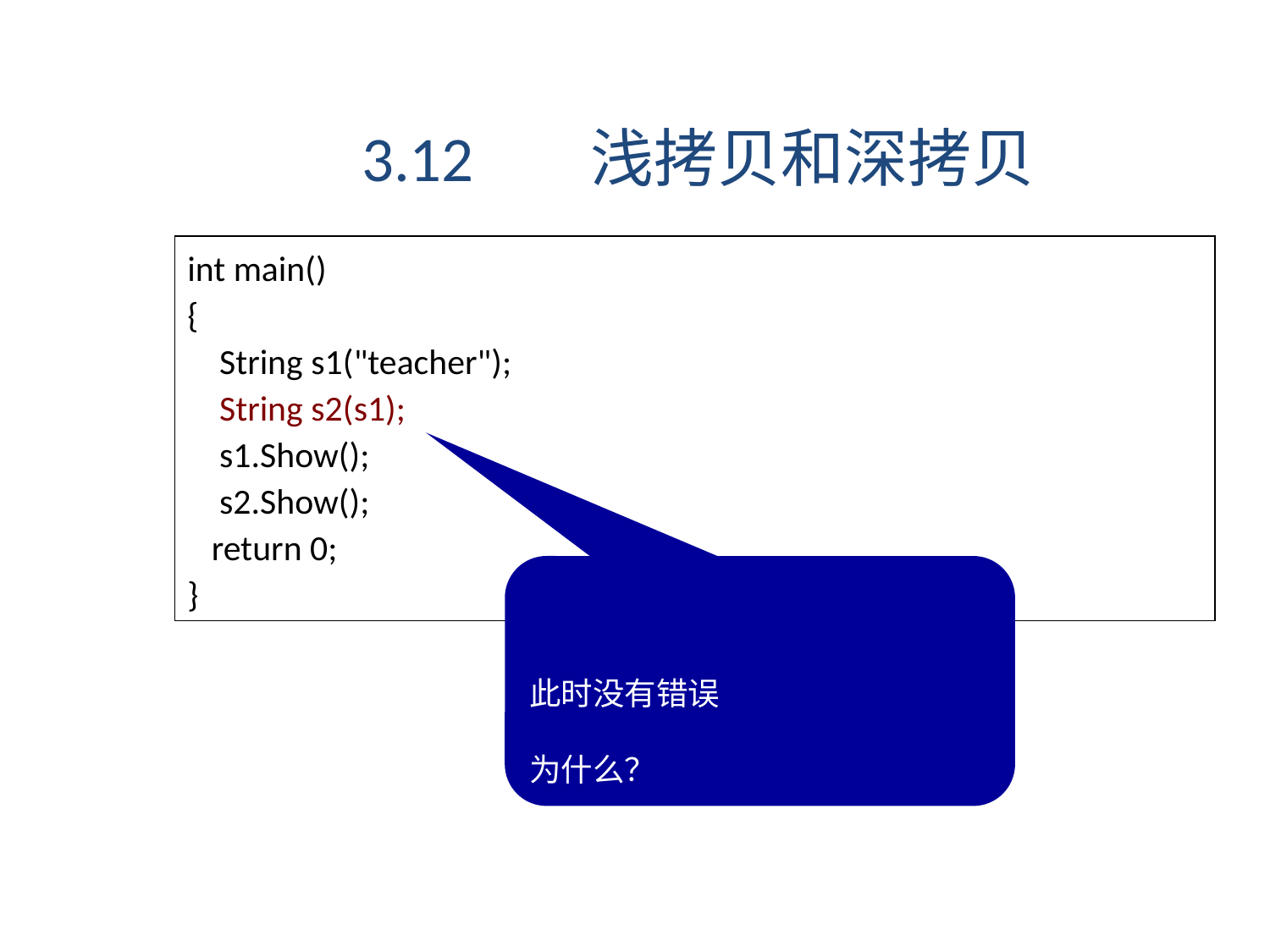

3.12       浅拷贝和深拷贝
int main()
{
    String s1("teacher");
    String s2(s1);
    s1.Show();
    s2.Show();
   return 0;
}
此时没有错误

为什么？